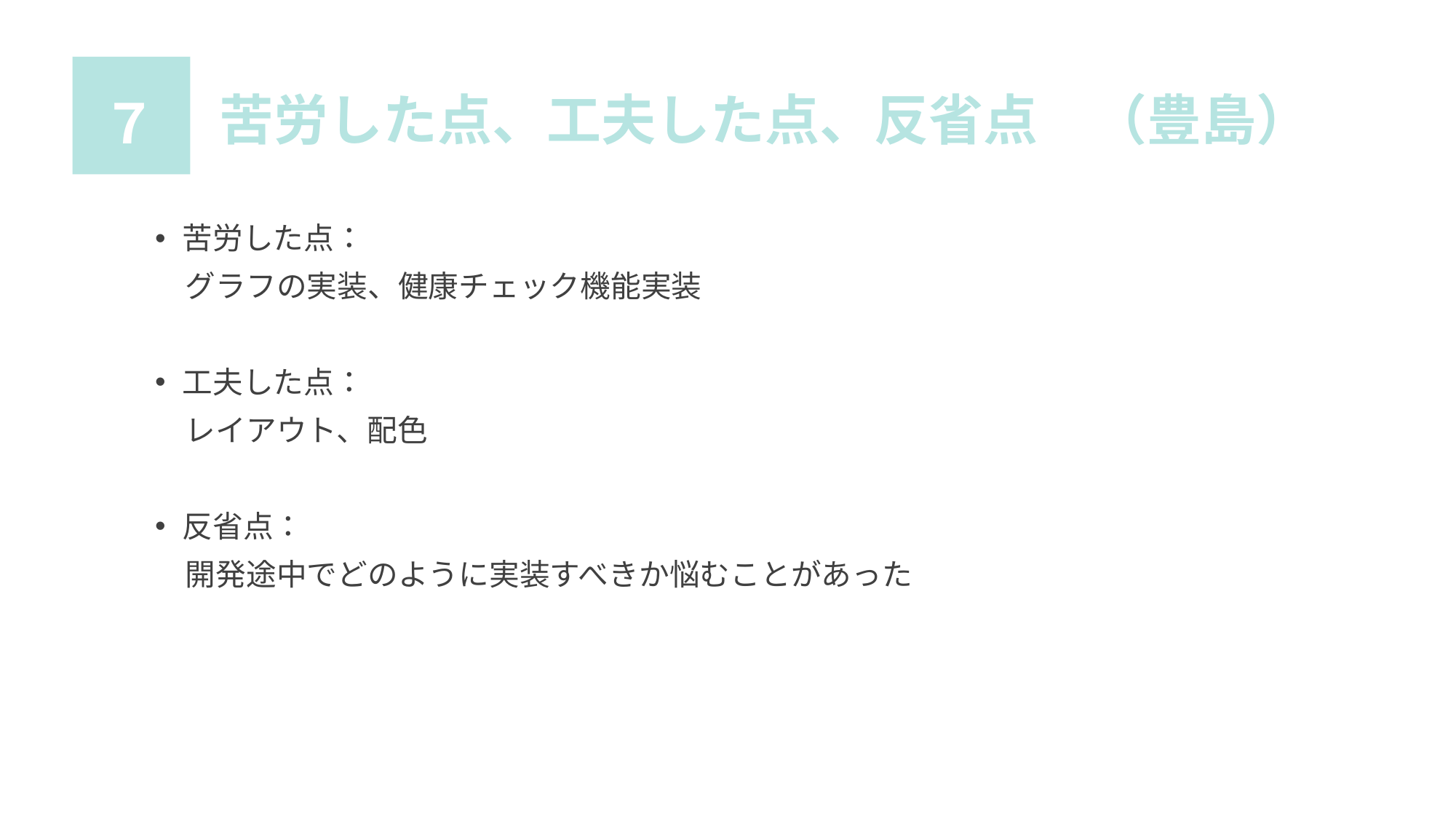

# 苦労した点、工夫した点、反省点　（豊島）

７
苦労した点：
　グラフの実装、健康チェック機能実装

工夫した点：
　レイアウト、配色

反省点：
　開発途中でどのように実装すべきか悩むことがあった